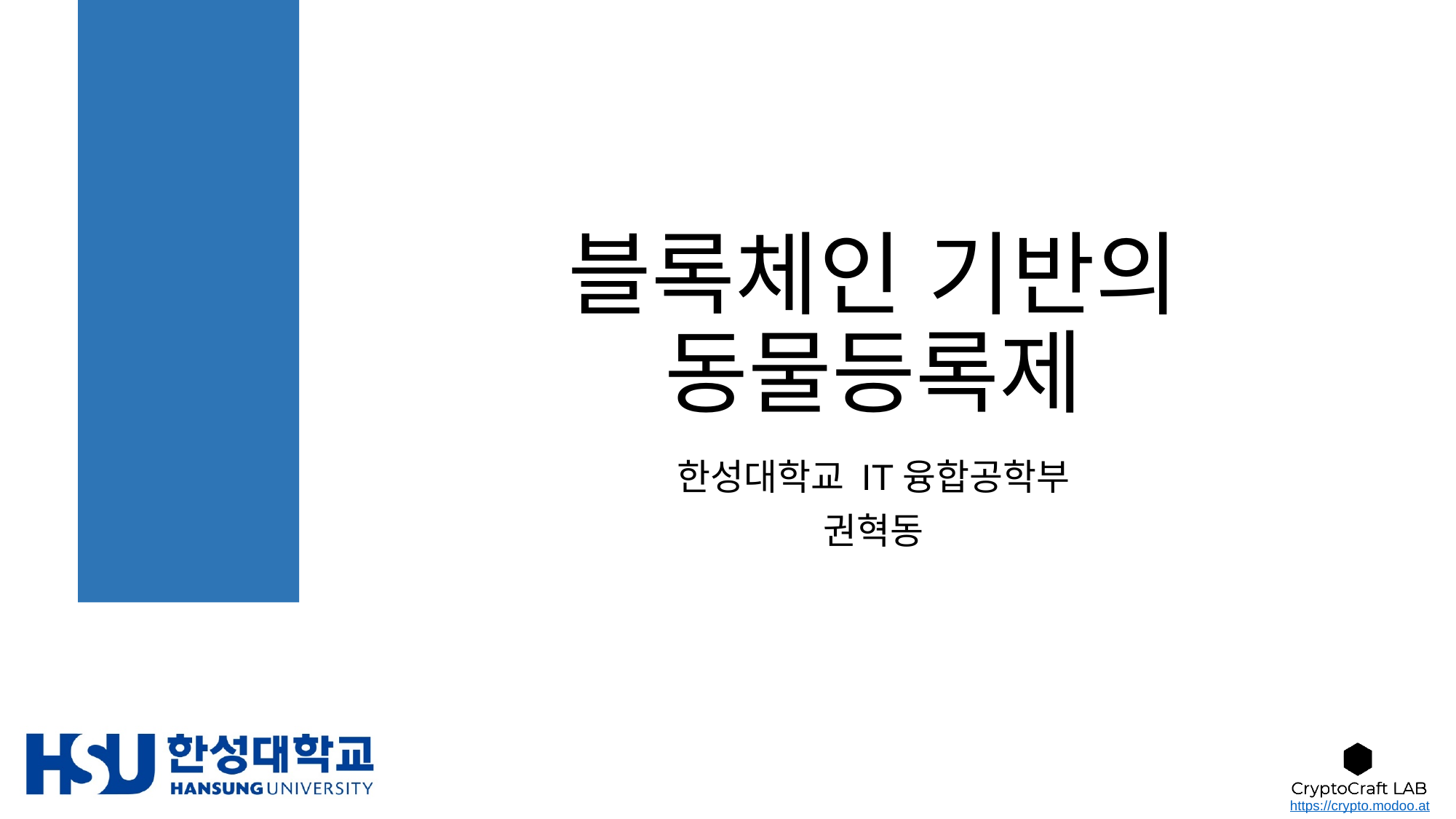

# 블록체인 기반의 동물등록제
한성대학교 IT융합공학부
권혁동